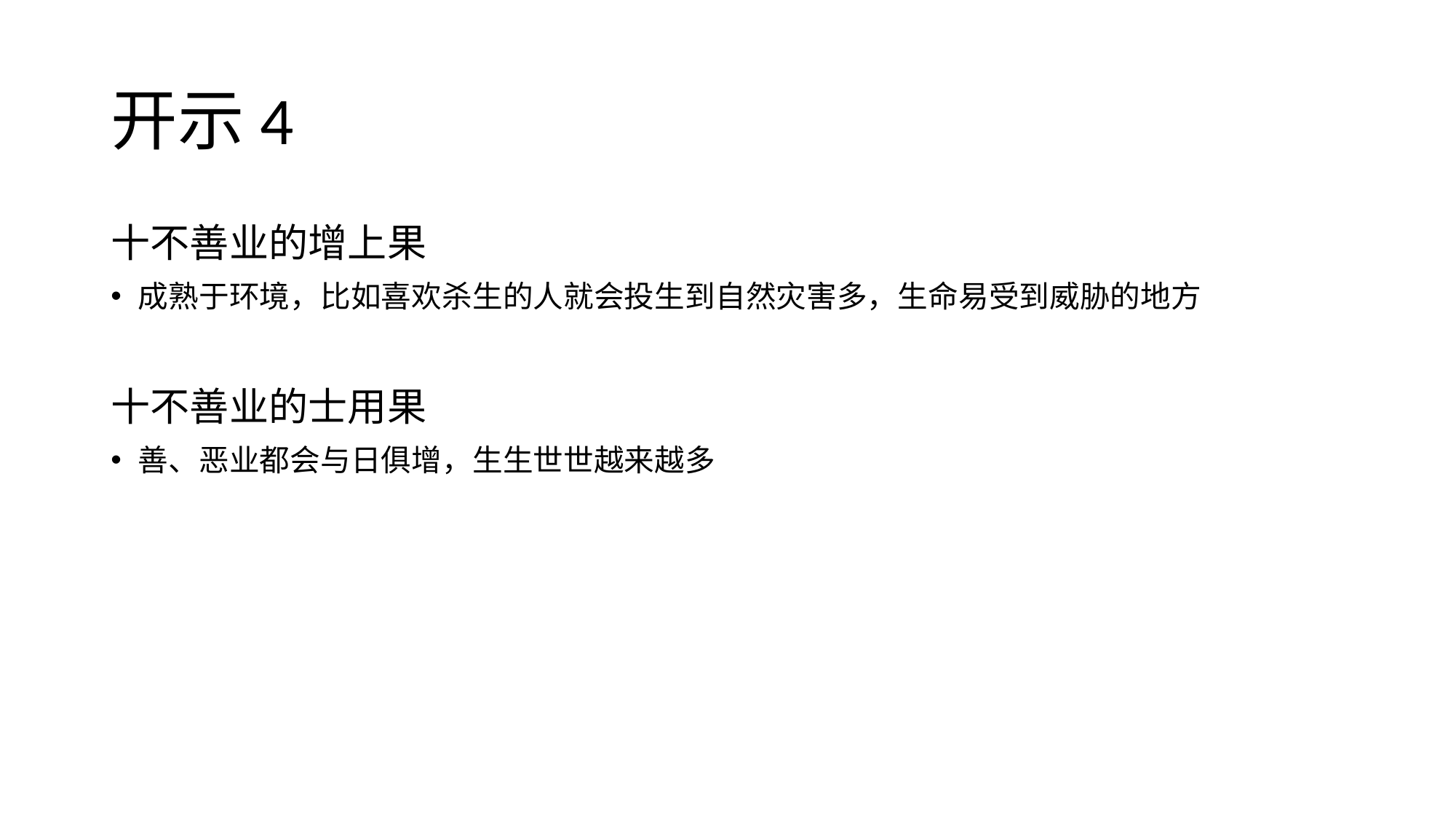

# 开示4
十不善业的增上果
成熟于环境，比如喜欢杀生的人就会投生到自然灾害多，生命易受到威胁的地方

十不善业的士用果
善、恶业都会与日俱增，生生世世越来越多